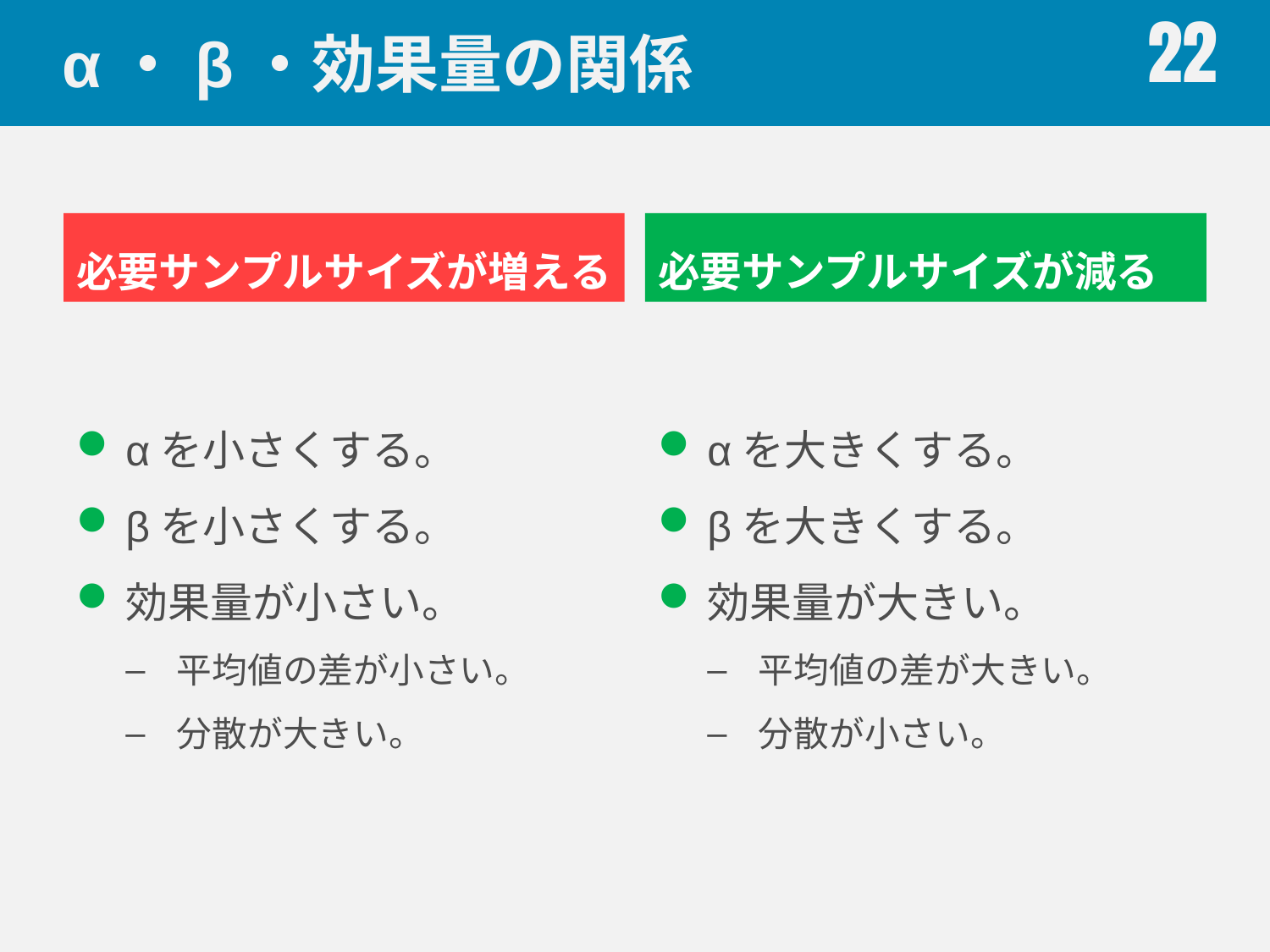

# α・β・効果量の関係
 22
必要サンプルサイズが増える
必要サンプルサイズが減る
αを小さくする。
βを小さくする。
効果量が小さい。
平均値の差が小さい。
分散が大きい。
αを大きくする。
βを大きくする。
効果量が大きい。
平均値の差が大きい。
分散が小さい。